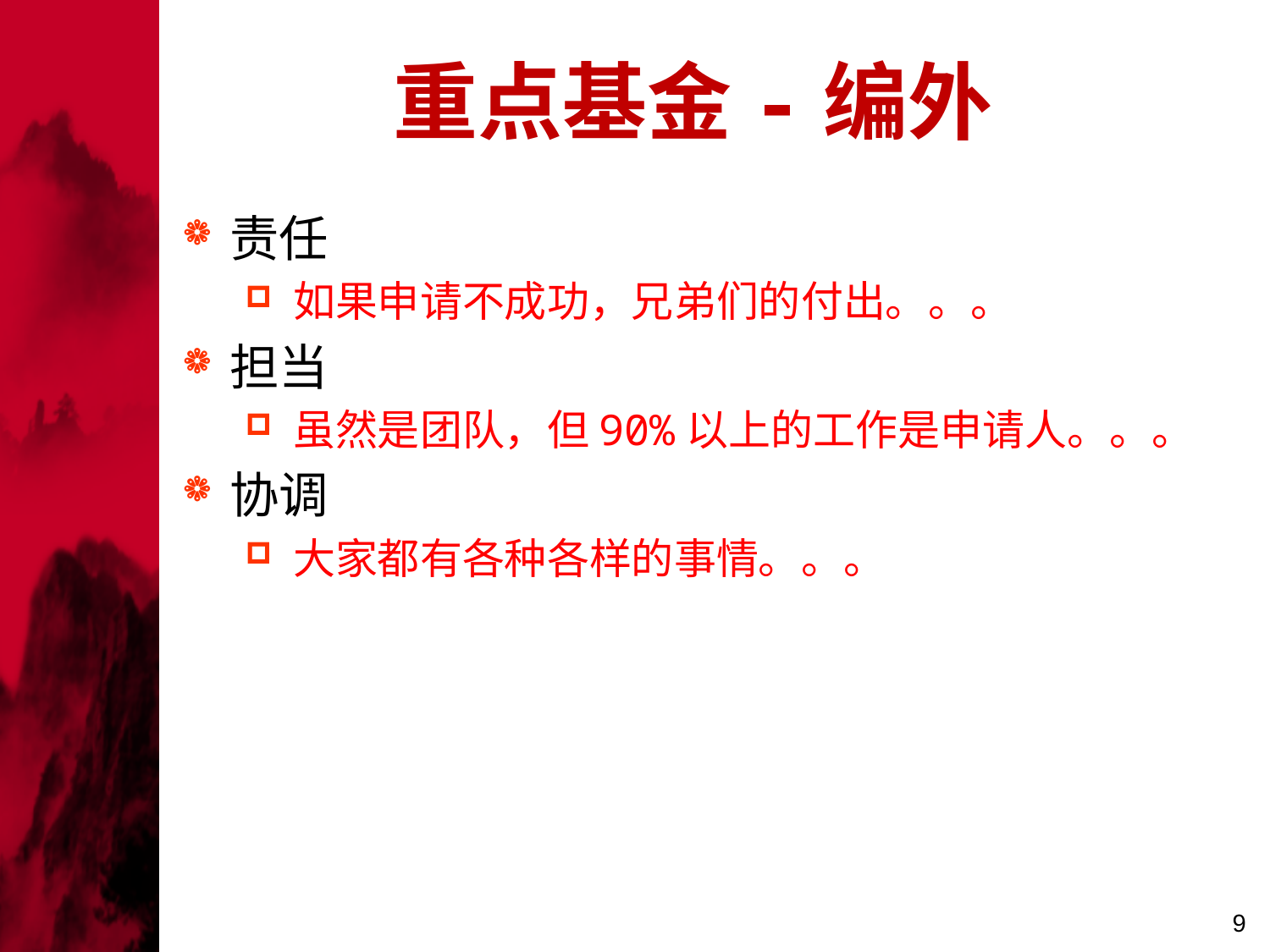

重点基金-编外
责任
如果申请不成功，兄弟们的付出。。。
担当
虽然是团队，但90%以上的工作是申请人。。。
协调
大家都有各种各样的事情。。。

9